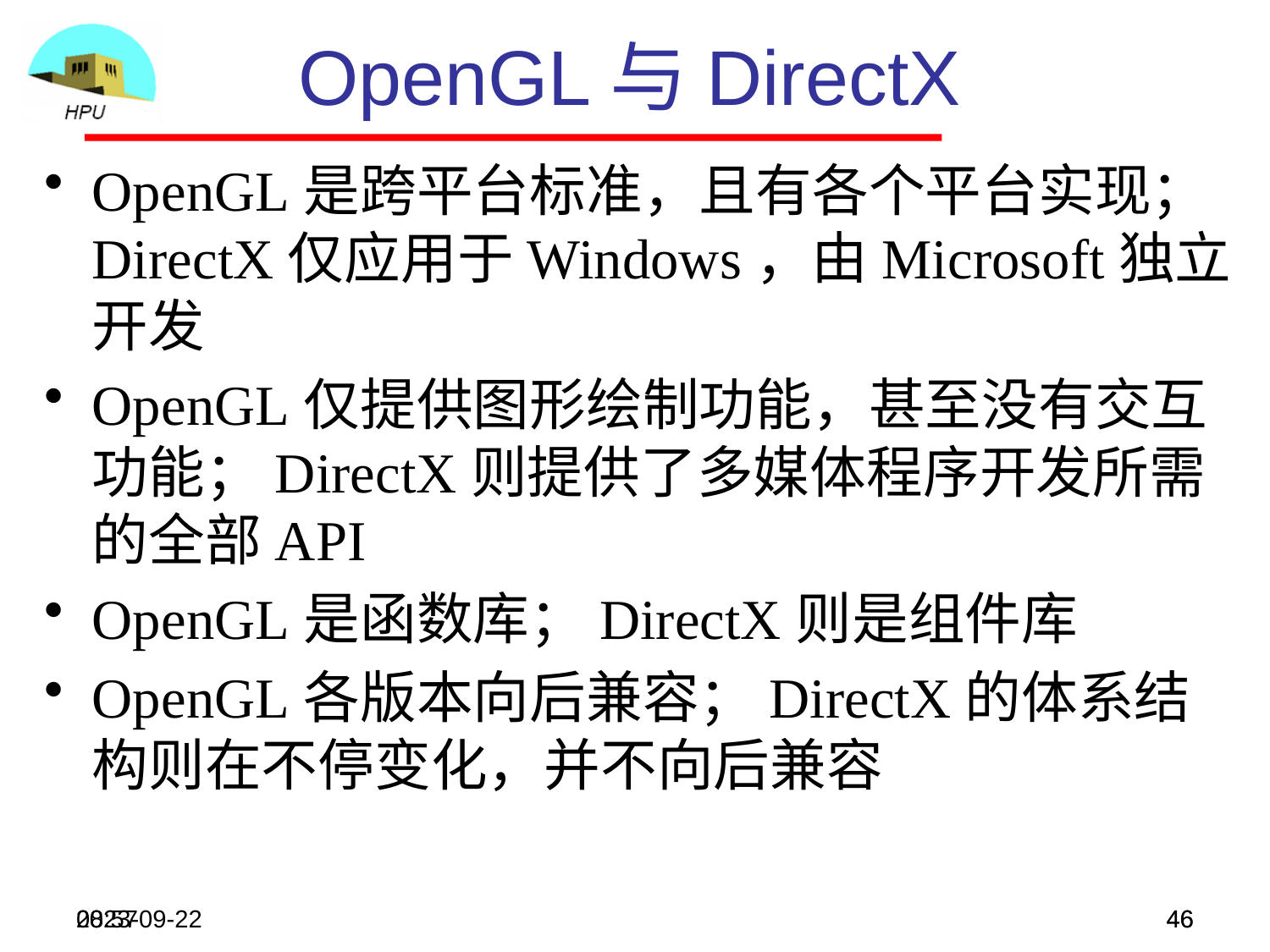

OpenGL与DirectX
OpenGL是跨平台标准，且有各个平台实现；DirectX仅应用于Windows，由Microsoft独立开发
OpenGL仅提供图形绘制功能，甚至没有交互功能；DirectX则提供了多媒体程序开发所需的全部API
OpenGL是函数库；DirectX则是组件库
OpenGL各版本向后兼容；DirectX的体系结构则在不停变化，并不向后兼容

2023-09-22
08:57
46
46